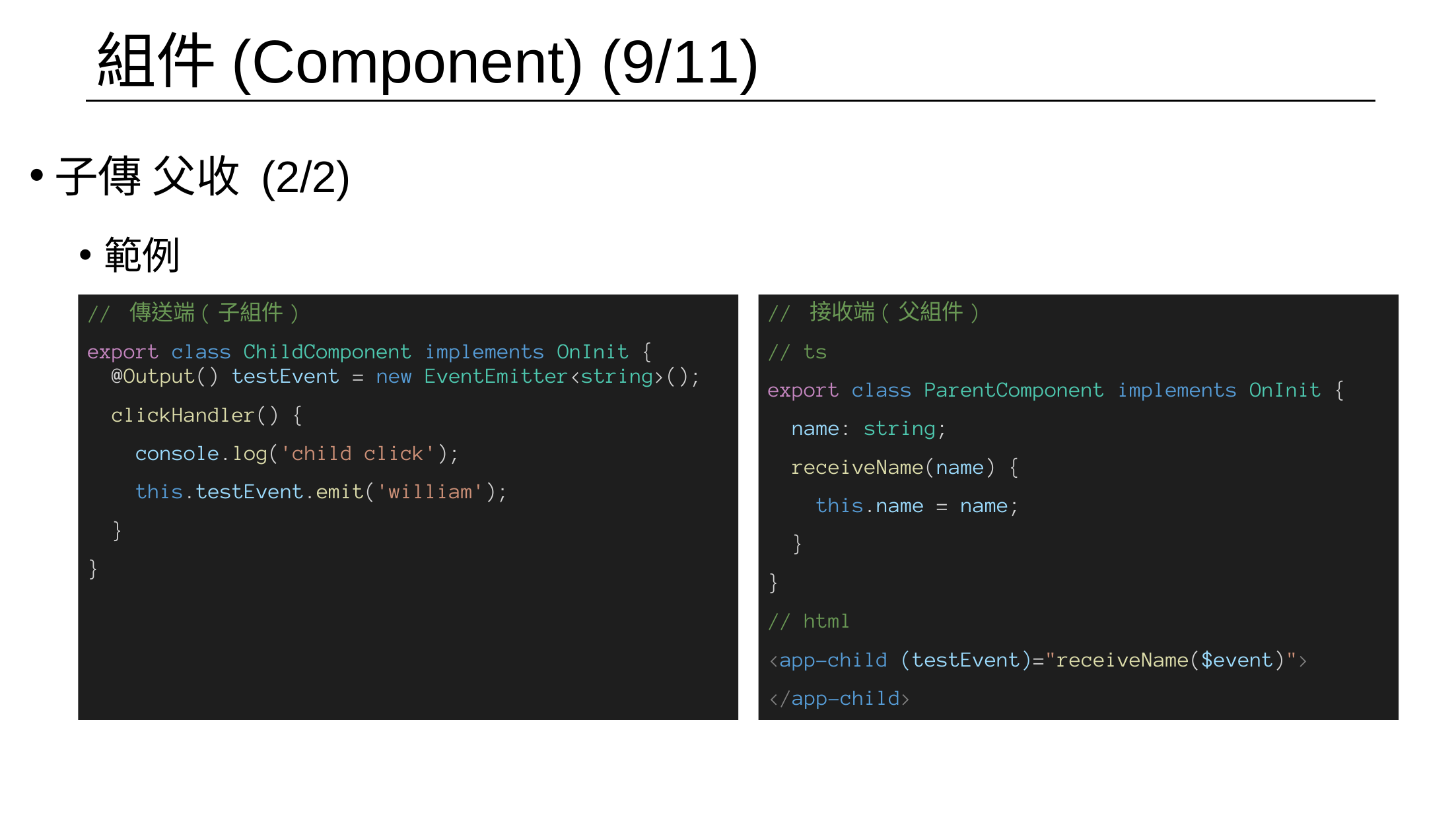

# 組件(Component) (9/11)
子傳 父收 (2/2)
範例
// 傳送端(子組件)
export class ChildComponent implements OnInit {
  @Output() testEvent = new EventEmitter<string>();
  clickHandler() {
    console.log('child click');
    this.testEvent.emit('william');
  }
}

// 接收端(父組件)
// ts
export class ParentComponent implements OnInit {
  name: string;
  receiveName(name) {
    this.name = name;
  }
}
// html
<app-child (testEvent)="receiveName($event)">
</app-child>